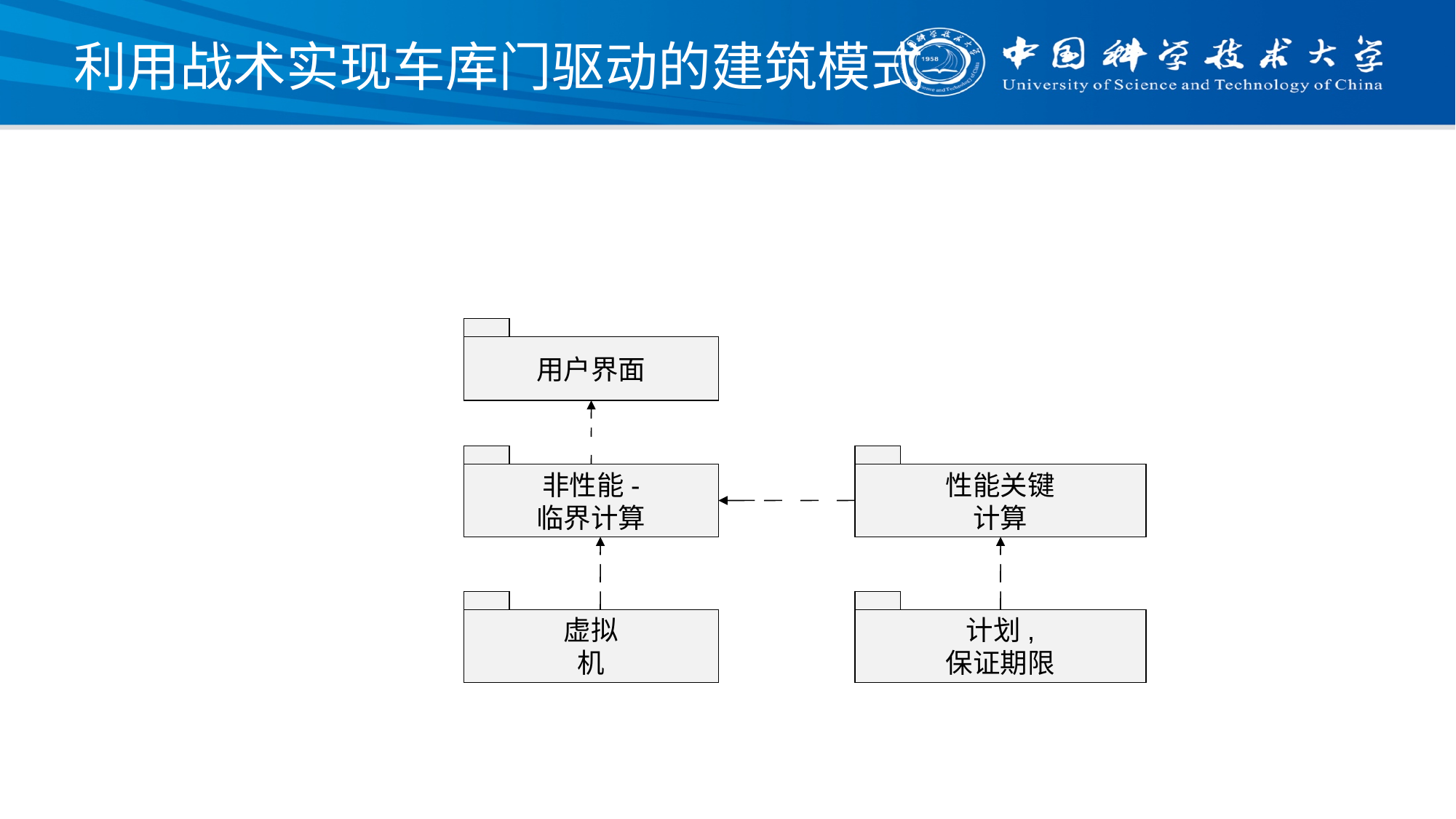

# 利用战术实现车库门驱动的建筑模式

用户界面

非性能-
临界计算
性能关键
计算

虚拟
机
计划,
保证期限